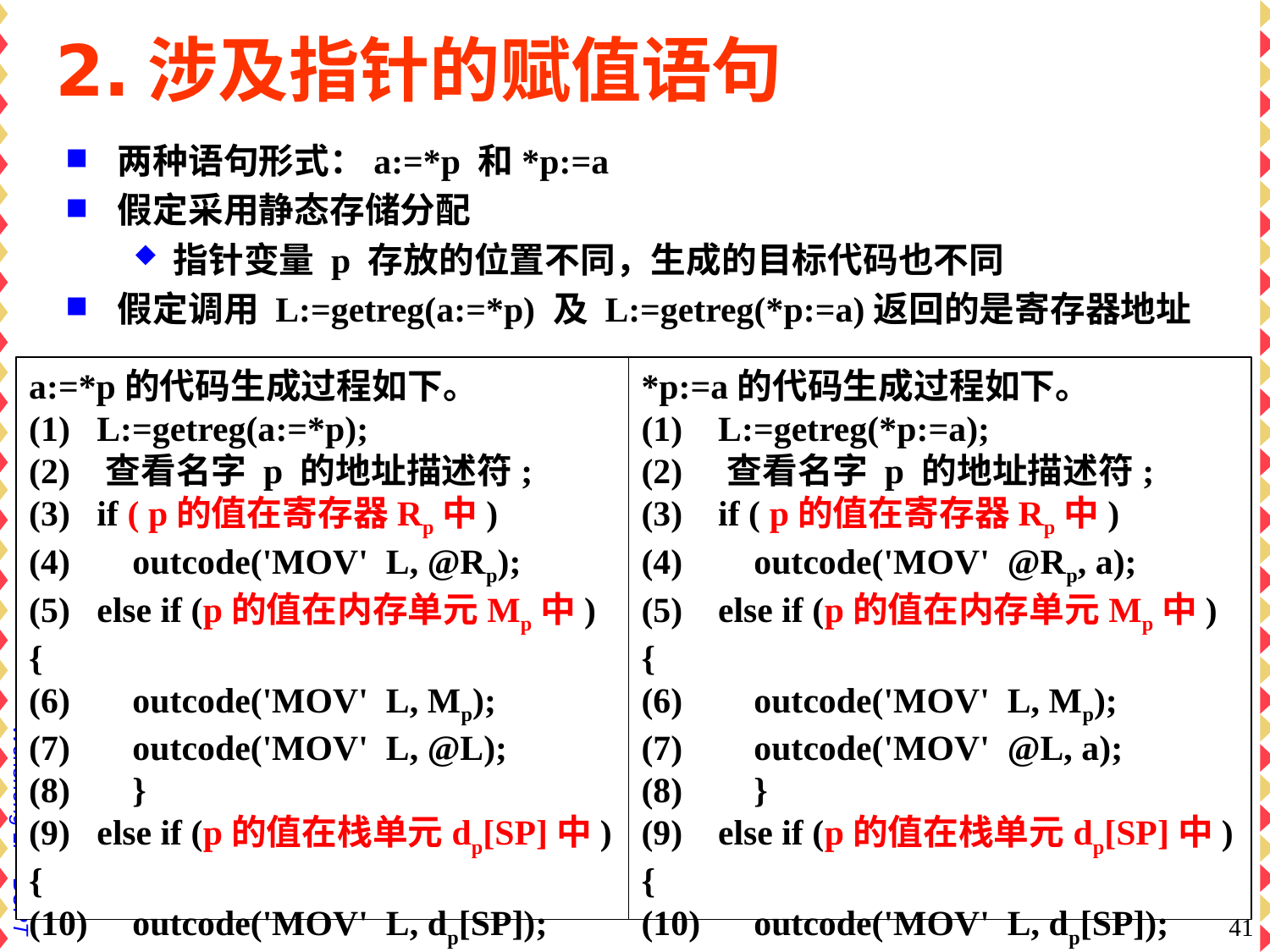

# 2.涉及指针的赋值语句
两种语句形式：a:=*p 和*p:=a
假定采用静态存储分配
指针变量 p 存放的位置不同，生成的目标代码也不同
假定调用 L:=getreg(a:=*p) 及 L:=getreg(*p:=a)返回的是寄存器地址
*p:=a的代码生成过程如下。
(1)    L:=getreg(*p:=a);
(2)    查看名字 p 的地址描述符;
(3)    if ( p的值在寄存器Rp中)
(4)        outcode('MOV'  @Rp, a);
(5)    else if (p的值在内存单元Mp中) {
(6)        outcode('MOV'  L, Mp);
(7)        outcode('MOV'  @L, a);
(8)        }
(9)    else if (p的值在栈单元dp[SP]中) {
(10)      outcode('MOV'  L, dp[SP]);
(11)      outcode('MOV'  @L, a);
(12)  }
a:=*p的代码生成过程如下。
(1)   L:=getreg(a:=*p);
(2)   查看名字 p 的地址描述符;
(3)   if ( p的值在寄存器Rp中)
(4)       outcode('MOV'  L, @Rp);
(5)   else if (p的值在内存单元Mp中) {
(6)       outcode('MOV'  L, Mp);
(7)       outcode('MOV'  L, @L);
(8)       }
(9)   else if (p的值在栈单元dp[SP]中) {
(10)     outcode('MOV'  L, dp[SP]);
(11)     outcode('MOV'  L, @L);
(12) }
41